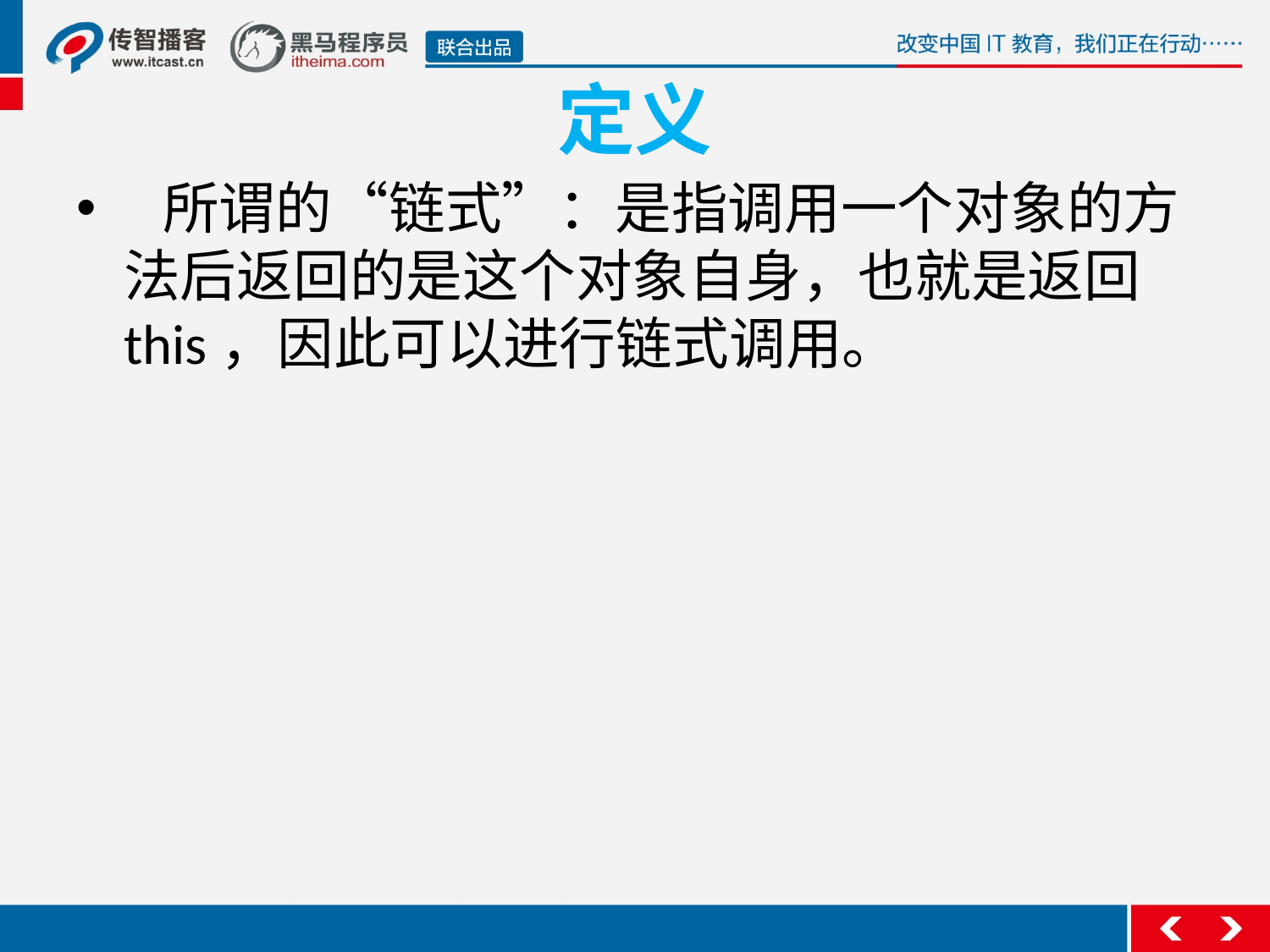

# 定义
  所谓的“链式”：是指调用一个对象的方法后返回的是这个对象自身，也就是返回this，因此可以进行链式调用。